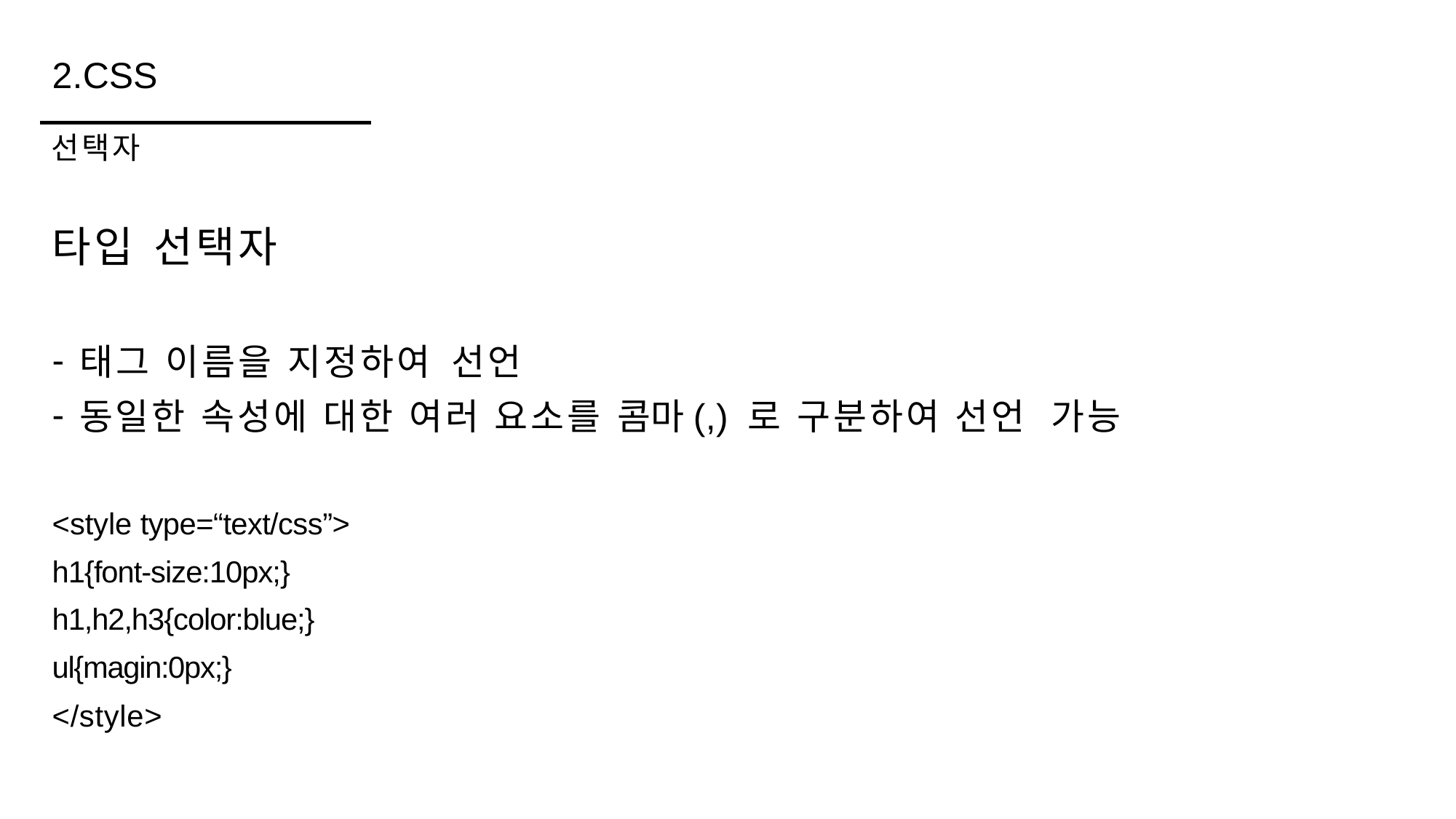

# 2.CSS

선택자

타입 선택자

태그 이름을 지정하여 선언
동일한 속성에 대한 여러 요소를 콤마(,) 로 구분하여 선언 가능

<style type=“text/css”>  h1{font-size:10px;}  h1,h2,h3{color:blue;}  ul{magin:0px;}
</style>